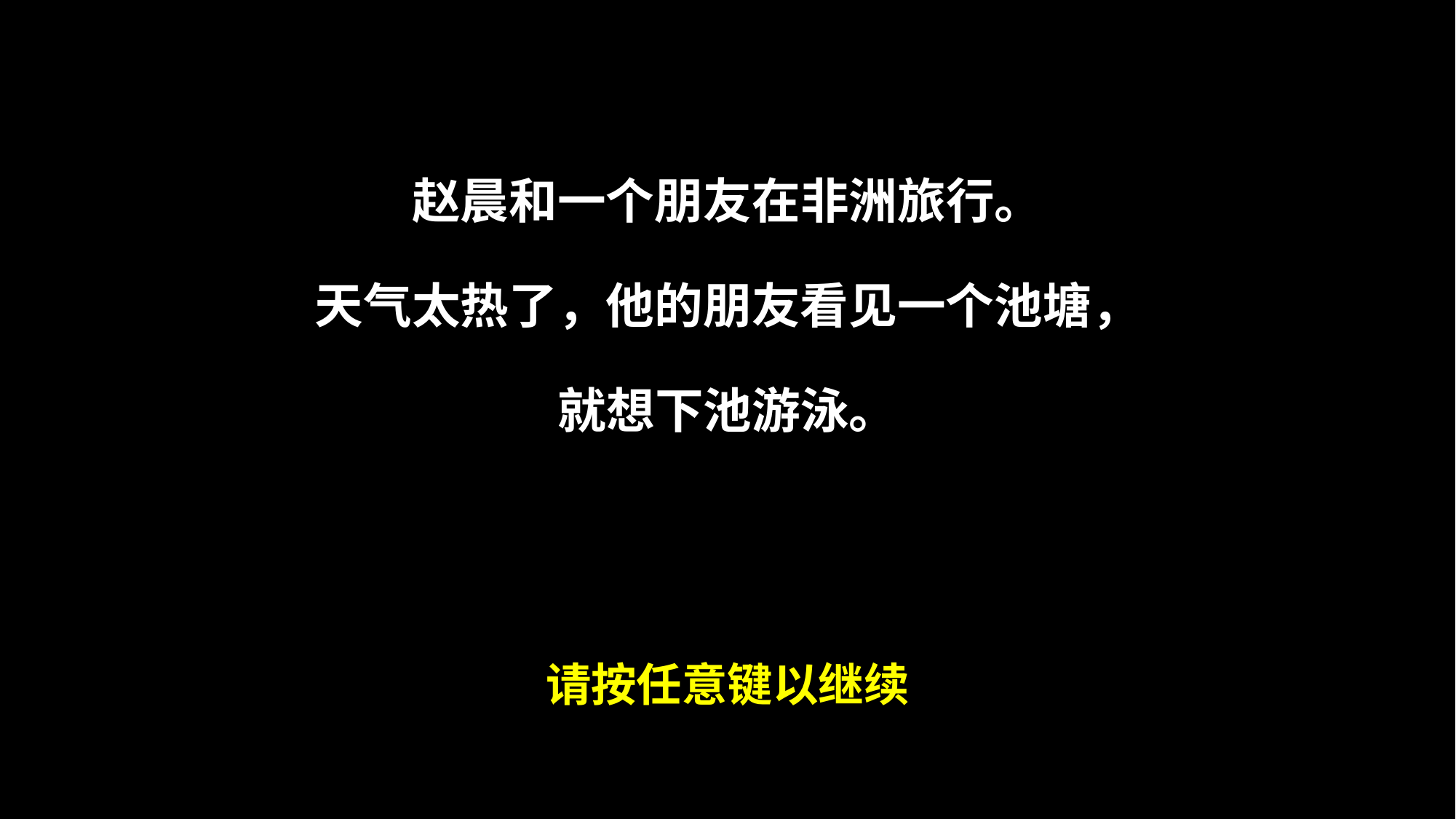

# 赵晨和一个朋友在非洲旅行。 天气太热了，他的朋友看见一个池塘， 就想下池游泳。
请按任意键以继续